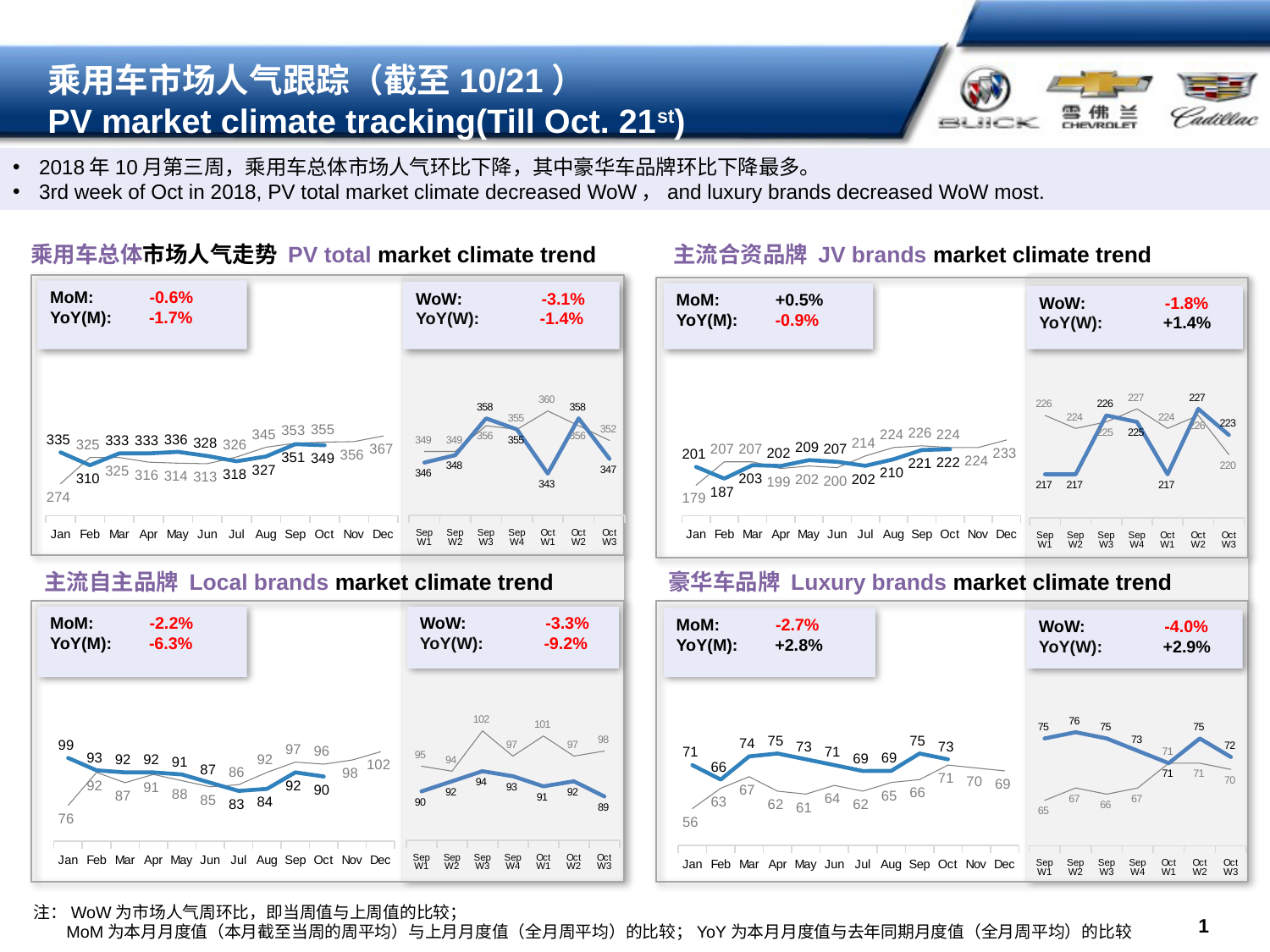

# 乘用车市场人气跟踪（截至10/21） PV market climate tracking(Till Oct. 21st)
2018年10月第三周，乘用车总体市场人气环比下降，其中豪华车品牌环比下降最多。
3rd week of Oct in 2018, PV total market climate decreased WoW，and luxury brands decreased WoW most.
乘用车总体市场人气走势 PV total market climate trend
主流合资品牌 JV brands market climate trend

### Chart

| Category | 2017 | 2018 |
|---|---|---|
| Jan | 274.0 | 335.0 |
| Feb | 325.0 | 310.0 |
| Mar | 325.0 | 333.0 |
| Apr | 316.0 | 333.0 |
| May | 314.0 | 336.0 |
| Jun | 313.0 | 328.0 |
| Jul | 326.0 | 317.712300435764 |
| Aug | 345.0 | 327.0 |
| Sep | 353.0 | 351.0 |
| Oct | 355.0 | 349.0 |
| Nov | 356.0 | None |
| Dec | 367.0 | None |

### Chart

| Category | 2017 | 2018 |
|---|---|---|
| Jan | 179.0 | 201.0 |
| Feb | 207.0 | 187.0 |
| Mar | 207.0 | 203.0 |
| Apr | 199.0 | 202.0 |
| May | 202.0 | 209.0 |
| Jun | 200.0 | 207.0 |
| Jul | 214.0 | 202.20293698548406 |
| Aug | 224.0 | 210.0 |
| Sep | 226.0 | 221.0 |
| Oct | 224.0 | 222.0 |
| Nov | 224.0 | None |
| Dec | 233.0 | None |
MoM:            -0.6%
YoY(M):        -1.7%
WoW:                 -3.1%
YoY(W):             -1.4%

### Chart

| Category | 2017 | 2018 |
|---|---|---|
| Sep
W1 | 226.0 | 217.0 |
| Sep
W2 | 224.0 | 217.0 |
| Sep
W3 | 225.0 | 226.0 |
| Sep
W4 | 227.0 | 225.0 |
| Oct
W1 | 224.0 | 217.0 |
| Oct
W2 | 226.0 | 227.0 |
| Oct
W3 | 220.0 | 223.0 |
MoM:            +0.5%
YoY(M):        -0.9%
WoW:                 -1.8%
YoY(W):             +1.4%

### Chart

| Category | 2017 | 2018 |
|---|---|---|
| Sep
W1 | 349.0 | 346.0 |
| Sep
W2 | 349.0 | 348.0 |
| Sep
W3 | 356.0 | 358.0 |
| Sep
W4 | 355.0 | 355.0 |
| Oct
W1 | 360.0 | 343.0 |
| Oct
W2 | 356.0 | 358.0 |
| Oct
W3 | 352.0 | 347.0 |
主流自主品牌 Local brands market climate trend
豪华车品牌 Luxury brands market climate trend

### Chart

| Category | 2017 | 2018 |
|---|---|---|
| Sep
W1 | 95.0 | 90.0 |
| Sep
W2 | 94.0 | 92.0 |
| Sep
W3 | 102.0 | 94.0 |
| Sep
W4 | 97.0 | 93.0 |
| Oct
W1 | 101.0 | 91.0 |
| Oct
W2 | 97.0 | 92.0 |
| Oct
W3 | 98.0 | 89.0 |

### Chart

| Category | 2017 | 2018 |
|---|---|---|
| Sep
W1 | 65.0 | 75.0 |
| Sep
W2 | 67.0 | 76.0 |
| Sep
W3 | 66.0 | 75.0 |
| Sep
W4 | 67.0 | 73.0 |
| Oct
W1 | 71.0 | 71.0 |
| Oct
W2 | 71.0 | 75.0 |
| Oct
W3 | 70.0 | 72.0 |
MoM:            -2.2%
YoY(M):        -6.3%
WoW:                 -3.3%
YoY(W):             -9.2%
MoM:            -2.7%
YoY(M):        +2.8%
WoW:                 -4.0%
YoY(W):             +2.9%

### Chart

| Category | 2017 | 2018 |
|---|---|---|
| Jan | 56.0 | 71.0 |
| Feb | 63.0 | 66.0 |
| Mar | 67.0 | 74.0 |
| Apr | 62.0 | 75.0 |
| May | 61.0 | 73.0 |
| Jun | 64.0 | 71.0 |
| Jul | 62.0 | 68.9587050003178 |
| Aug | 65.0 | 69.0 |
| Sep | 66.0 | 75.0 |
| Oct | 71.0 | 73.0 |
| Nov | 70.0 | None |
| Dec | 69.0 | None |

### Chart

| Category | 2017 | 2018 |
|---|---|---|
| Jan | 76.0 | 99.0 |
| Feb | 92.0 | 93.0 |
| Mar | 87.0 | 92.0 |
| Apr | 91.0 | 92.0 |
| May | 88.0 | 91.0 |
| Jun | 85.0 | 87.0 |
| Jul | 86.0 | 83.02602013189518 |
| Aug | 92.0 | 84.0 |
| Sep | 97.0 | 92.0 |
| Oct | 96.0 | 90.0 |
| Nov | 98.0 | None |
| Dec | 102.0 | None |
注：WoW为市场人气周环比，即当周值与上周值的比较；
       MoM为本月月度值（本月截至当周的周平均）与上月月度值（全月周平均）的比较；YoY为本月月度值与去年同期月度值（全月周平均）的比较